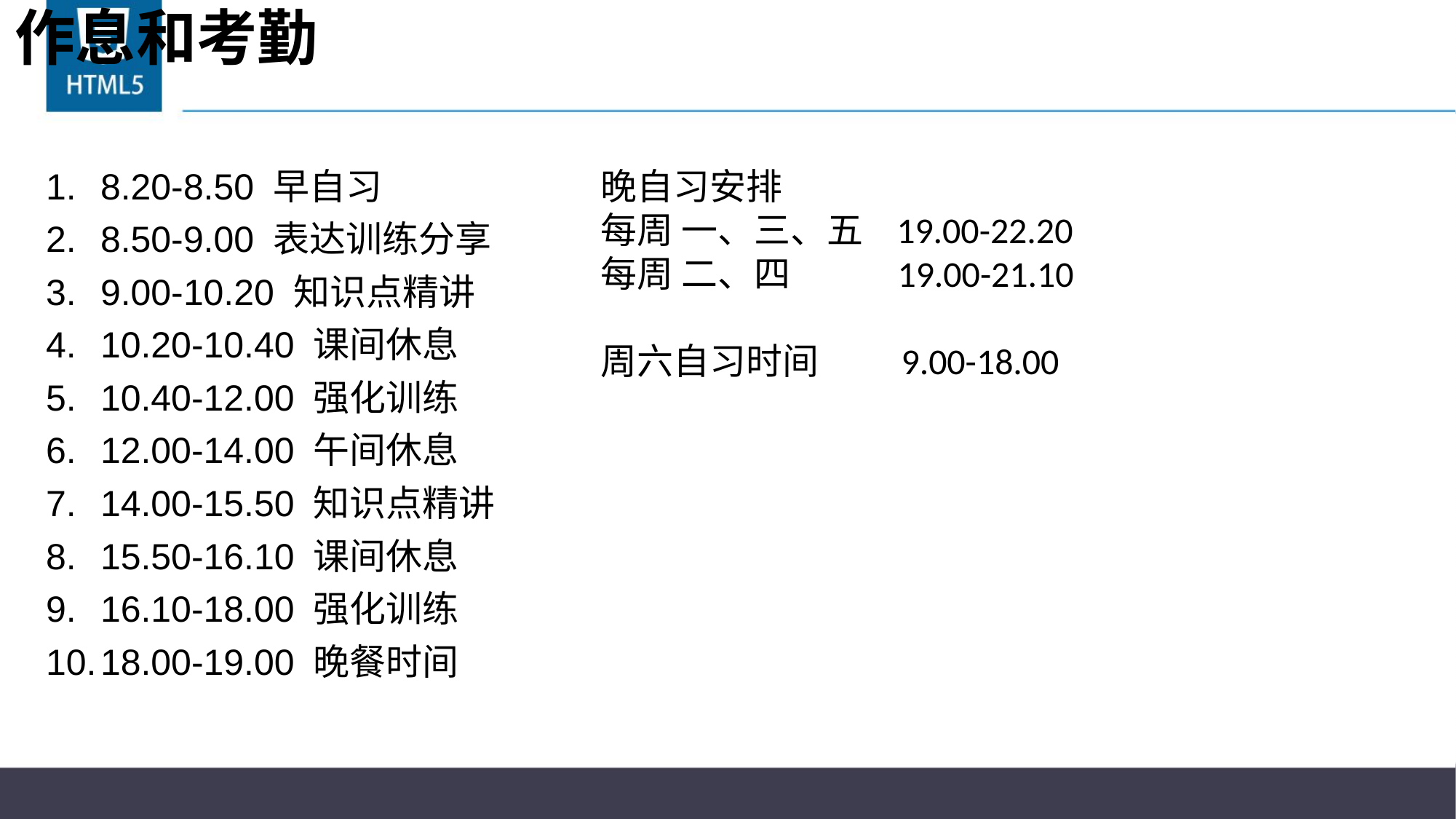

# 作息和考勤
8.20-8.50 早自习
8.50-9.00 表达训练分享
9.00-10.20 知识点精讲
10.20-10.40 课间休息
10.40-12.00 强化训练
12.00-14.00 午间休息
14.00-15.50 知识点精讲
15.50-16.10 课间休息
16.10-18.00 强化训练
18.00-19.00 晚餐时间

晚自习安排
每周 一、三、五   19.00-22.20
每周 二、四            19.00-21.10

周六自习时间         9.00-18.00